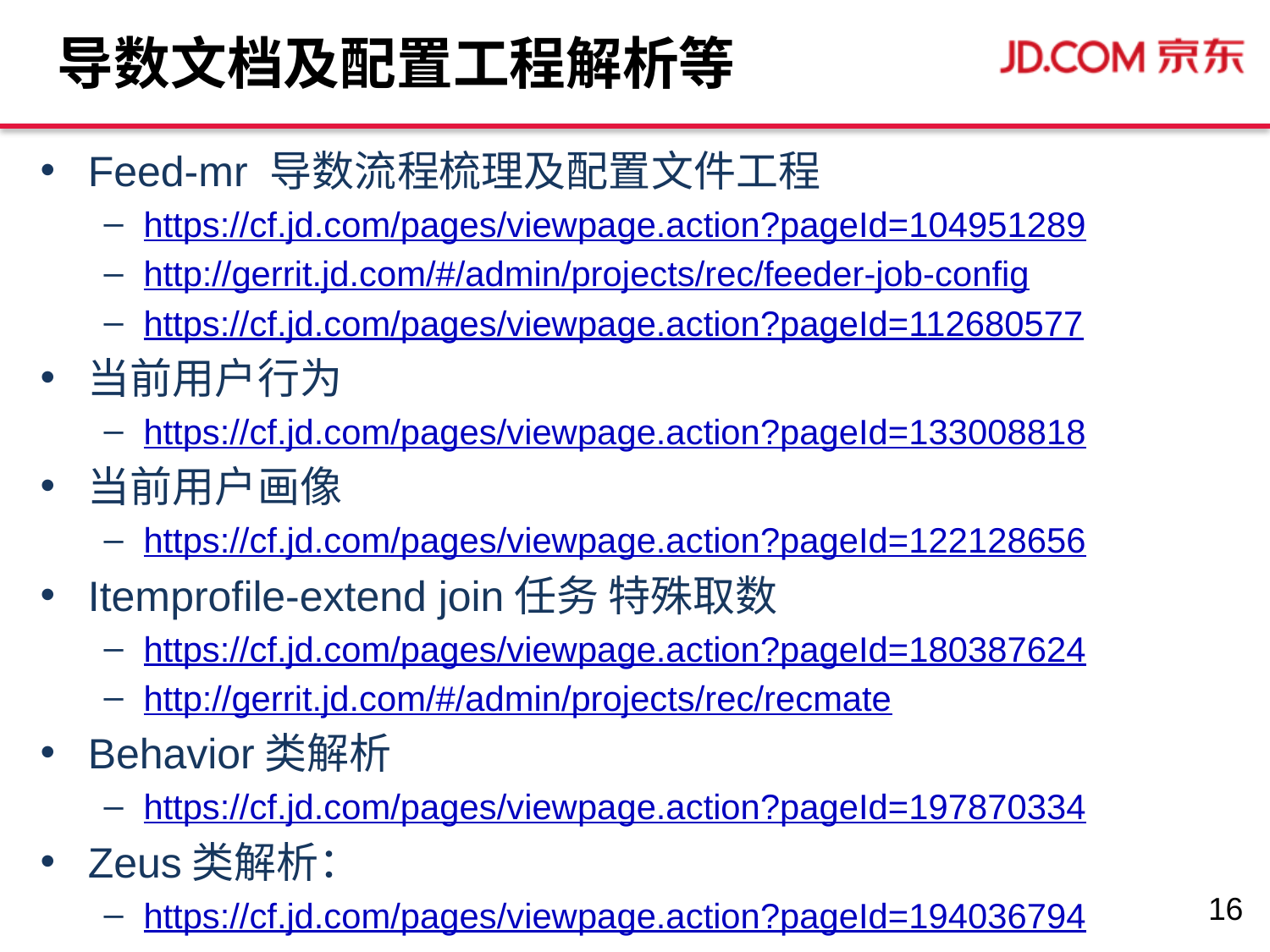

# 导数文档及配置工程解析等

Feed-mr 导数流程梳理及配置文件工程
https://cf.jd.com/pages/viewpage.action?pageId=104951289
http://gerrit.jd.com/#/admin/projects/rec/feeder-job-config
https://cf.jd.com/pages/viewpage.action?pageId=112680577
当前用户行为
https://cf.jd.com/pages/viewpage.action?pageId=133008818
当前用户画像
https://cf.jd.com/pages/viewpage.action?pageId=122128656
Itemprofile-extend join任务 特殊取数
https://cf.jd.com/pages/viewpage.action?pageId=180387624
http://gerrit.jd.com/#/admin/projects/rec/recmate
Behavior类解析
https://cf.jd.com/pages/viewpage.action?pageId=197870334
Zeus类解析：
https://cf.jd.com/pages/viewpage.action?pageId=194036794

16